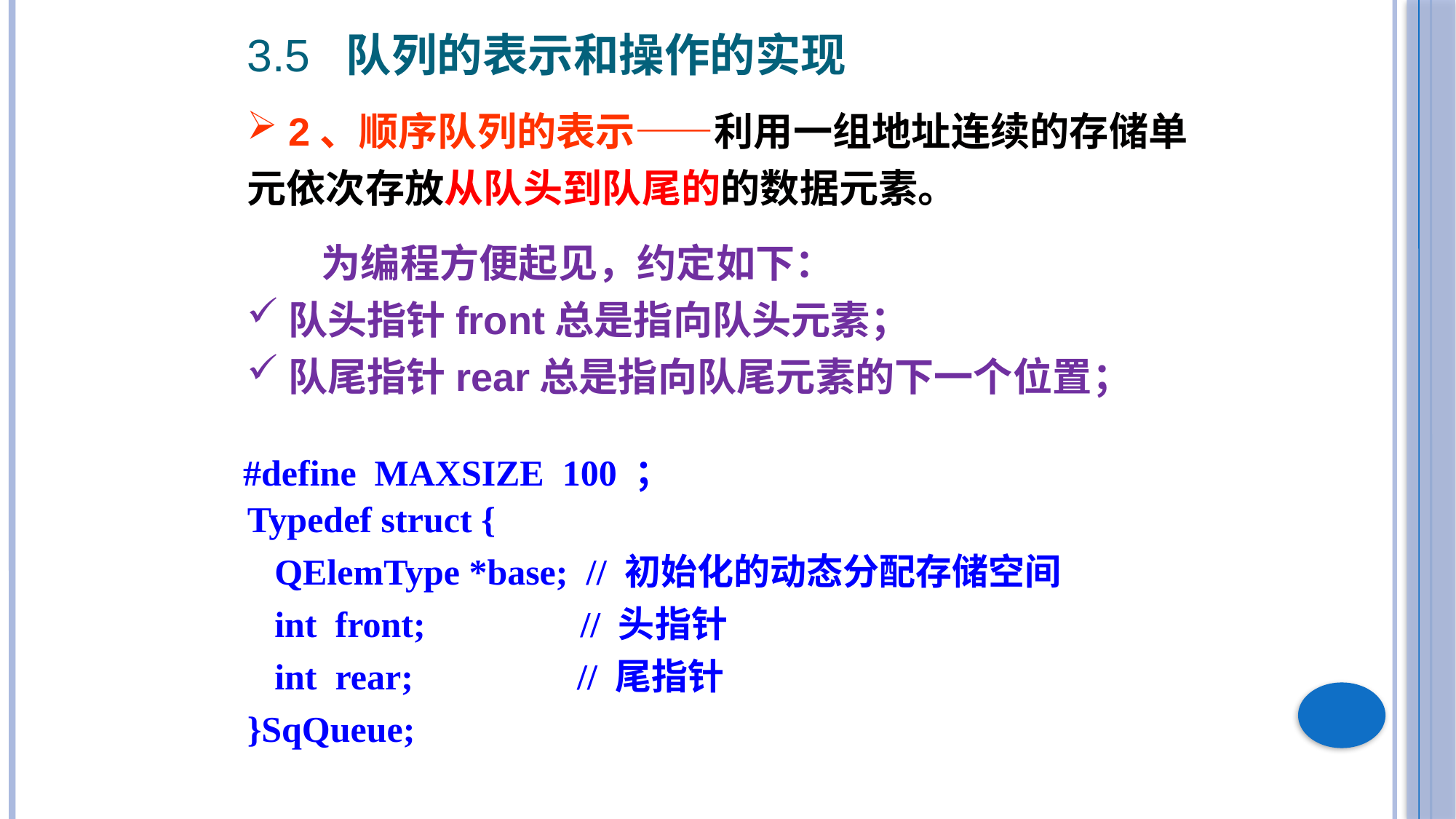

3.5  队列的表示和操作的实现
2、顺序队列的表示——利用一组地址连续的存储单
元依次存放从队头到队尾的的数据元素。
        为编程方便起见，约定如下：
队头指针front总是指向队头元素；
队尾指针rear总是指向队尾元素的下一个位置；

#define  MAXSIZE  100 ；
Typedef struct {
   QElemType *base;  // 初始化的动态分配存储空间
   int  front;                 // 头指针
   int  rear;                  // 尾指针
}SqQueue;